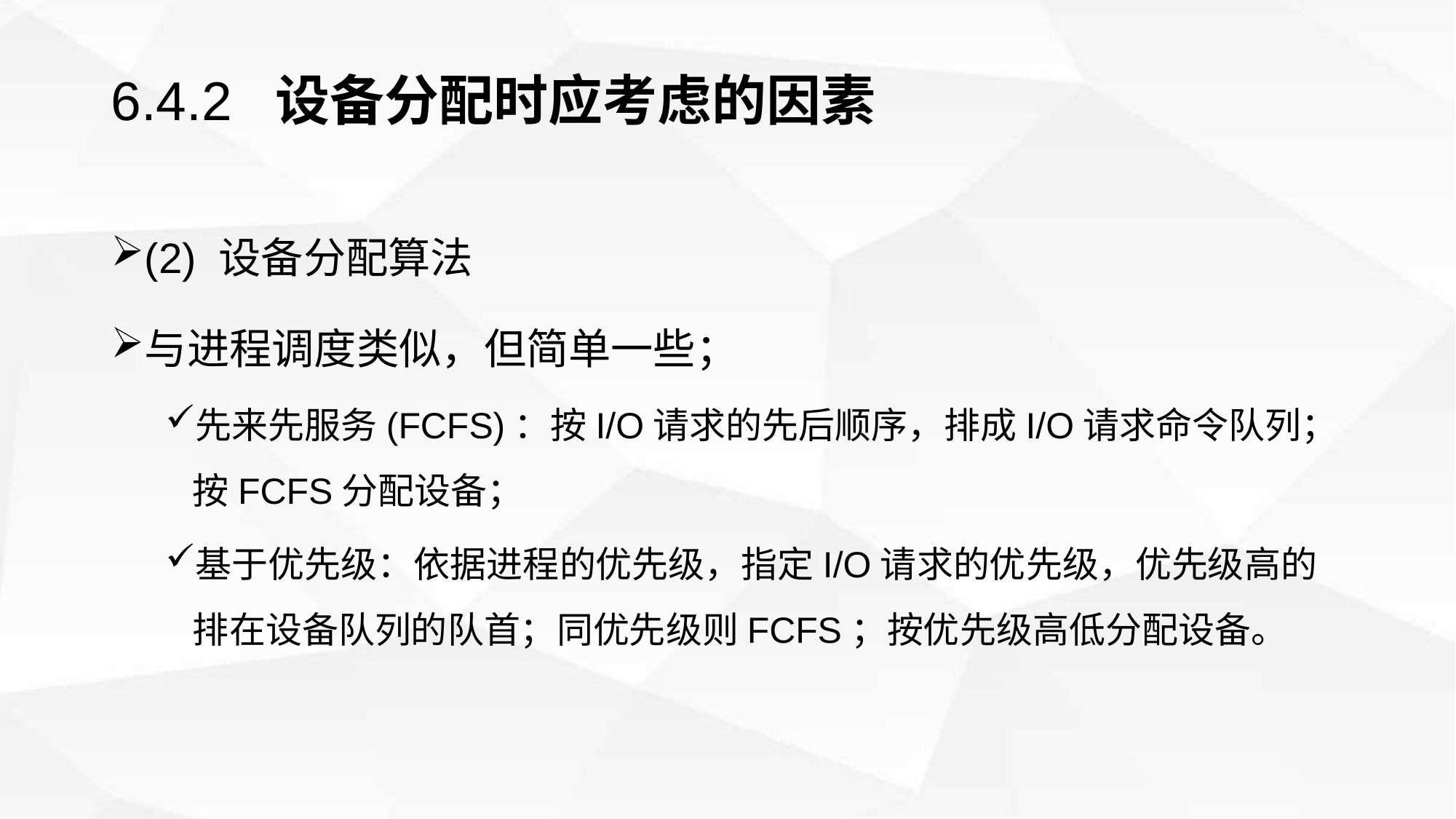

# 6.4.2  设备分配时应考虑的因素
(2) 设备分配算法
与进程调度类似，但简单一些；
先来先服务(FCFS)：按I/O请求的先后顺序，排成I/O请求命令队列；按FCFS分配设备；
基于优先级：依据进程的优先级，指定I/O请求的优先级，优先级高的排在设备队列的队首；同优先级则FCFS；按优先级高低分配设备。